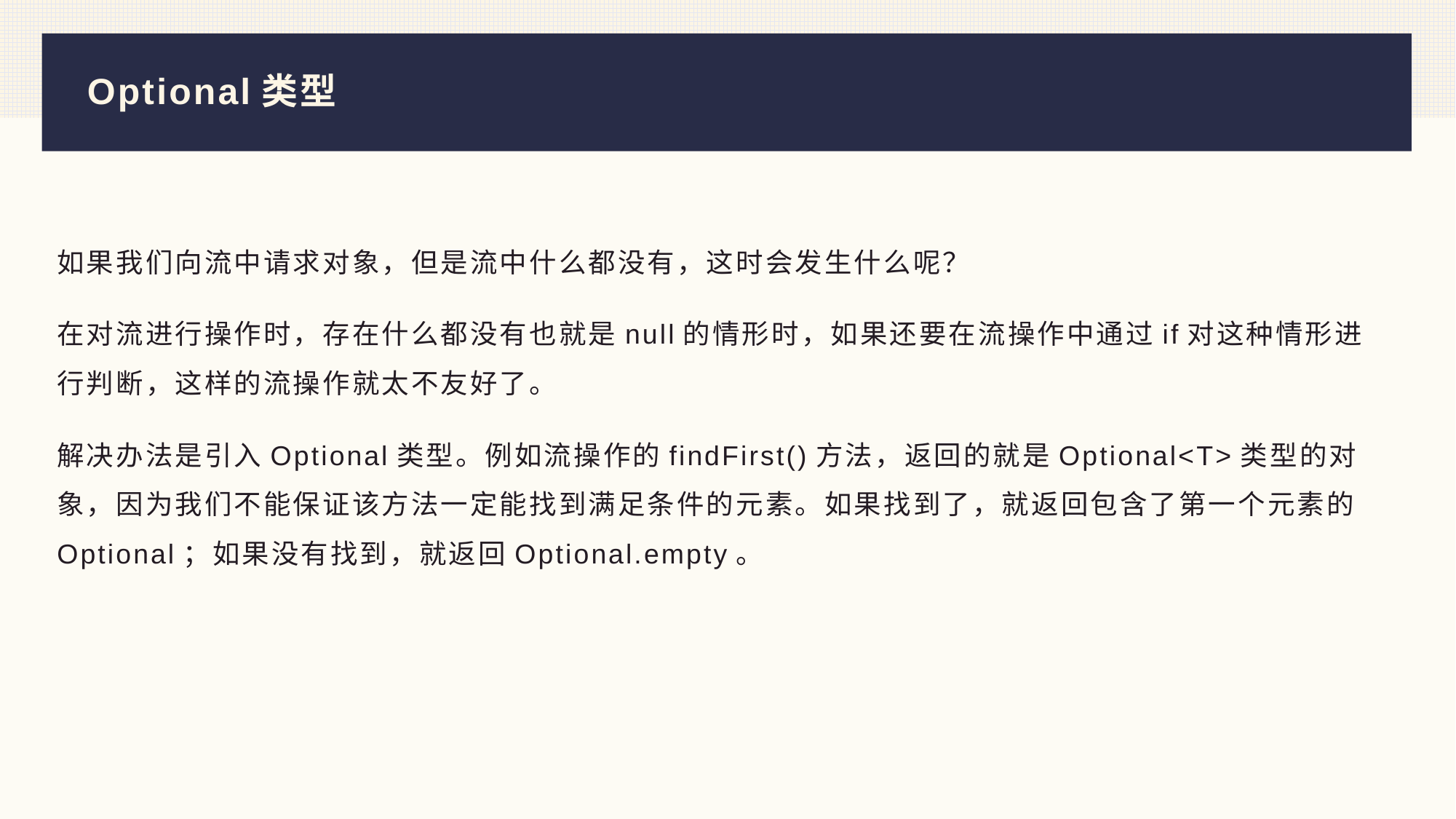

# Optional类型
如果我们向流中请求对象，但是流中什么都没有，这时会发生什么呢？
在对流进行操作时，存在什么都没有也就是null的情形时，如果还要在流操作中通过if对这种情形进行判断，这样的流操作就太不友好了。
解决办法是引入Optional类型。例如流操作的findFirst()方法，返回的就是Optional<T>类型的对象，因为我们不能保证该方法一定能找到满足条件的元素。如果找到了，就返回包含了第一个元素的Optional；如果没有找到，就返回Optional.empty。